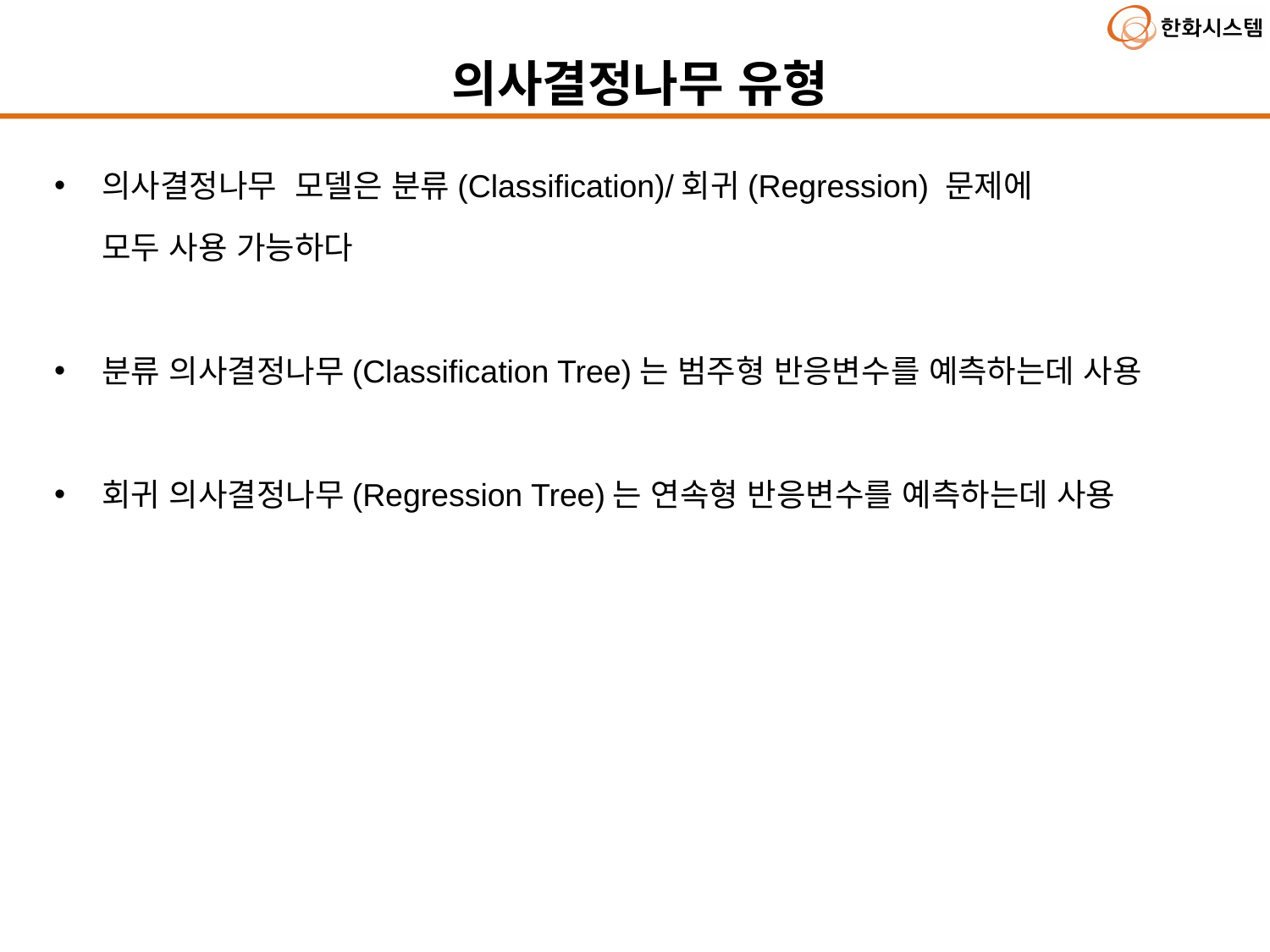

의사결정나무 유형
의사결정나무  모델은 분류(Classification)/회귀(Regression) 문제에
모두 사용 가능하다

분류 의사결정나무(Classification Tree)는 범주형 반응변수를 예측하는데 사용

회귀 의사결정나무(Regression Tree)는 연속형 반응변수를 예측하는데 사용